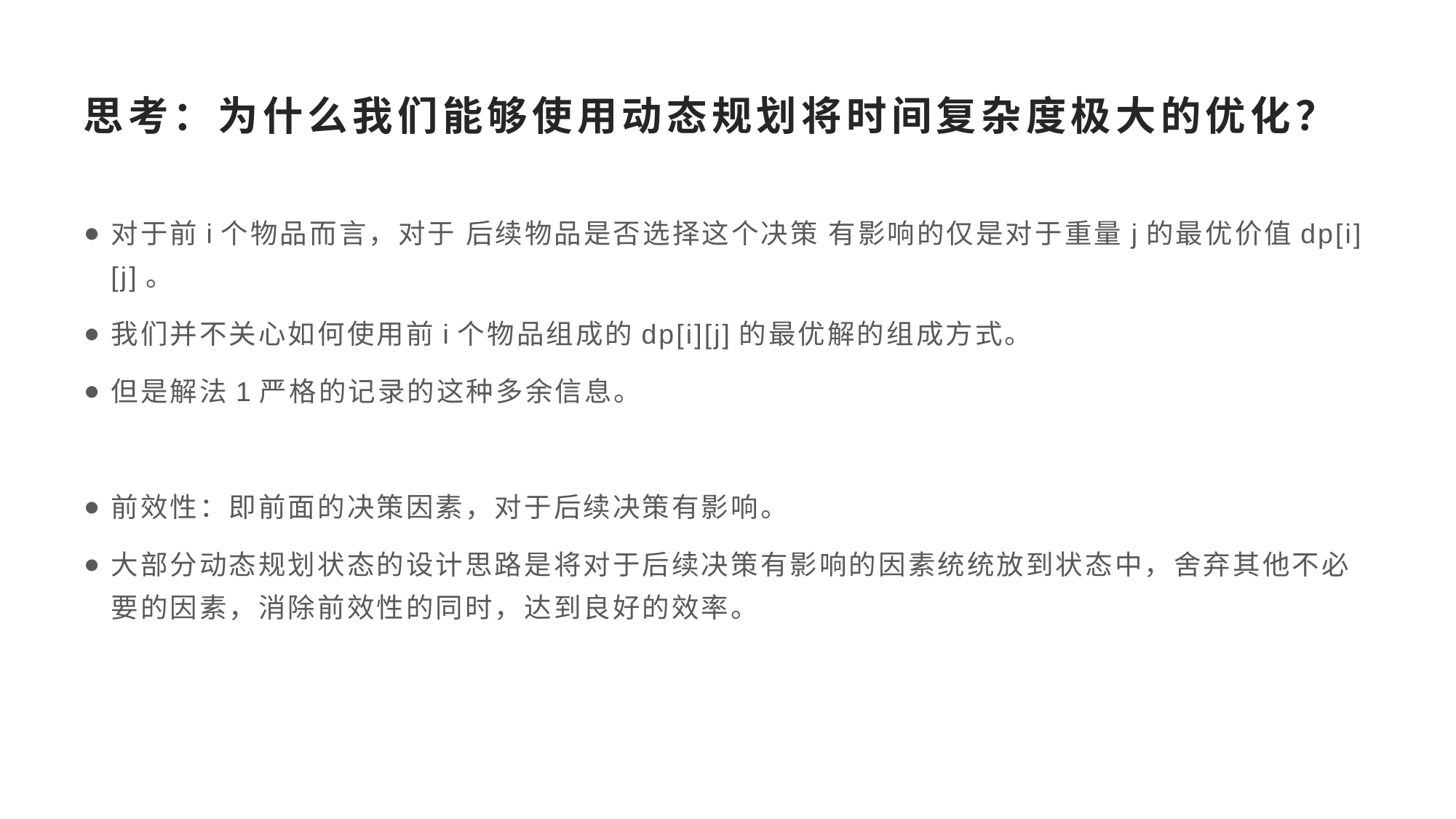

# 思考：为什么我们能够使用动态规划将时间复杂度极大的优化？
对于前i个物品而言，对于 后续物品是否选择这个决策 有影响的仅是对于重量j的最优价值dp[i][j]。
我们并不关心如何使用前i个物品组成的dp[i][j]的最优解的组成方式。
但是解法1严格的记录的这种多余信息。

前效性：即前面的决策因素，对于后续决策有影响。
大部分动态规划状态的设计思路是将对于后续决策有影响的因素统统放到状态中，舍弃其他不必要的因素，消除前效性的同时，达到良好的效率。